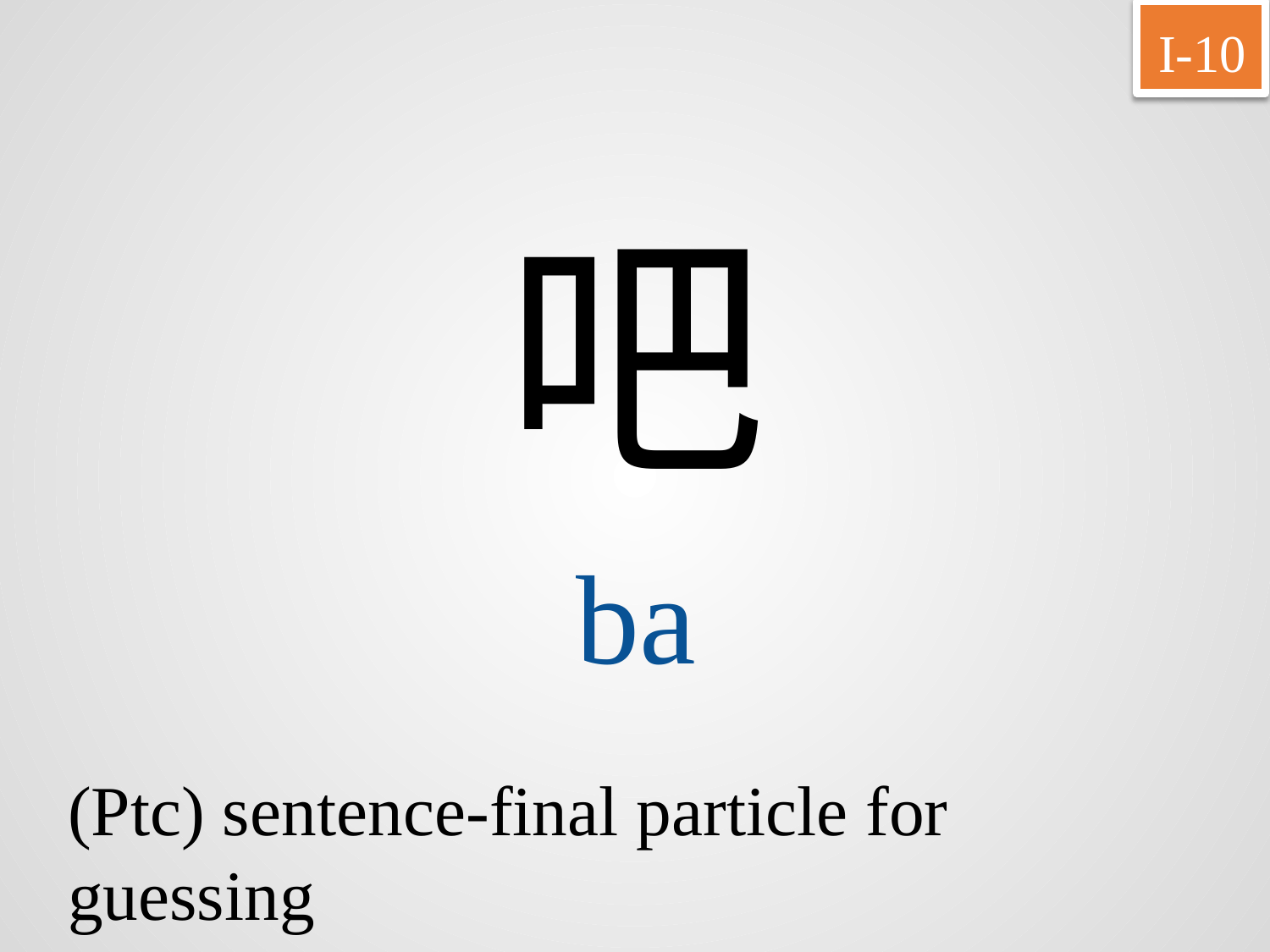

I-10

吧
ba
(Ptc) sentence-final particle for guessing